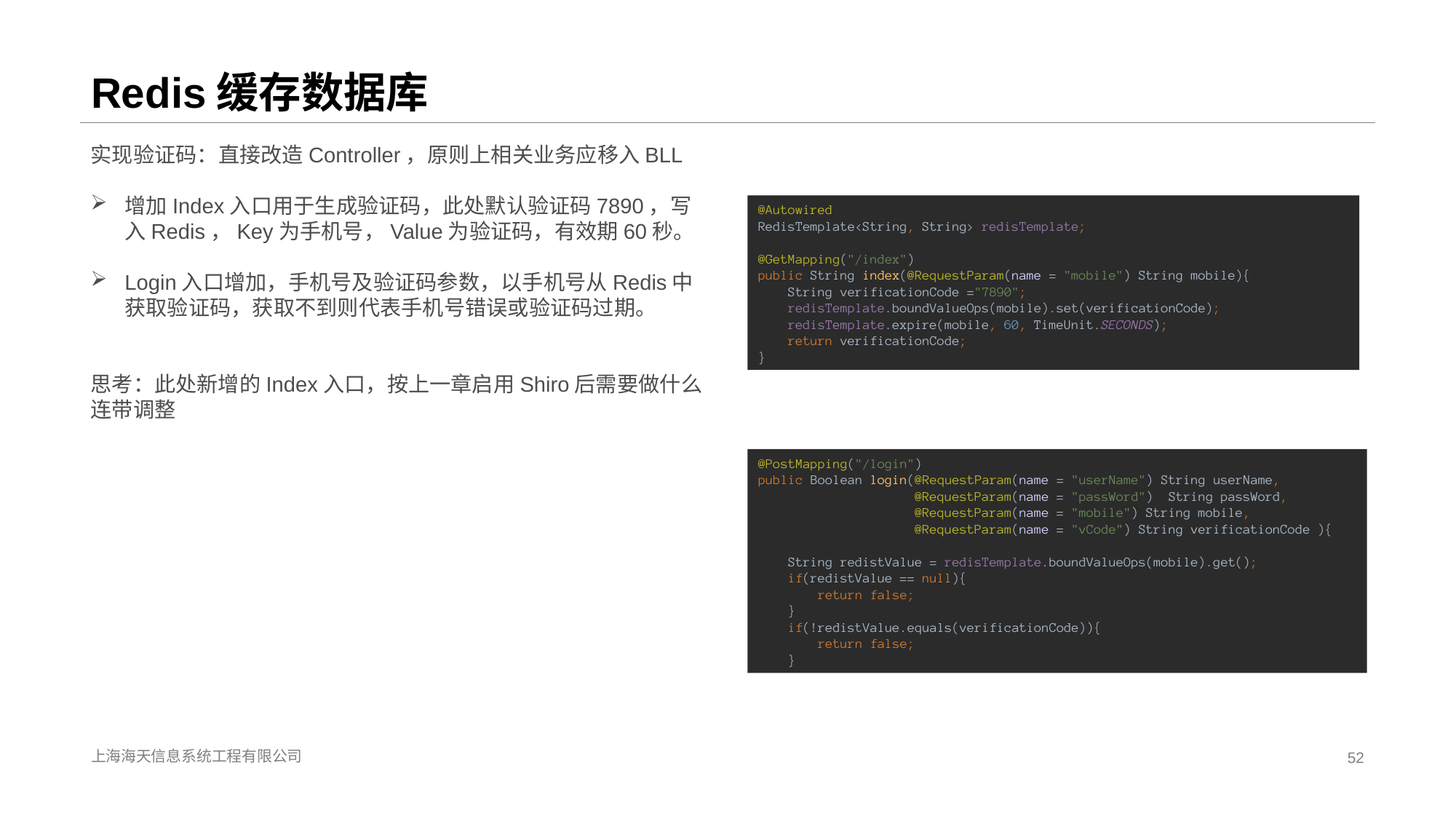

# Redis缓存数据库
实现验证码：直接改造Controller，原则上相关业务应移入BLL

增加Index入口用于生成验证码，此处默认验证码7890，写入Redis，Key为手机号，Value为验证码，有效期60秒。

Login入口增加，手机号及验证码参数，以手机号从Redis中获取验证码，获取不到则代表手机号错误或验证码过期。

思考：此处新增的Index入口，按上一章启用Shiro后需要做什么连带调整

@Autowired
RedisTemplate<String, String> redisTemplate;
@GetMapping("/index")
public String index(@RequestParam(name = "mobile") String mobile){
    String verificationCode ="7890";
    redisTemplate.boundValueOps(mobile).set(verificationCode);
    redisTemplate.expire(mobile, 60, TimeUnit.SECONDS);
    return verificationCode;
}
@PostMapping("/login")
public Boolean login(@RequestParam(name = "userName") String userName,
                     @RequestParam(name = "passWord")  String passWord,
                     @RequestParam(name = "mobile") String mobile,
                     @RequestParam(name = "vCode") String verificationCode ){
    String redistValue = redisTemplate.boundValueOps(mobile).get();
    if(redistValue == null){
        return false;
    }
    if(!redistValue.equals(verificationCode)){
        return false;
    }
上海海天信息系统工程有限公司
52